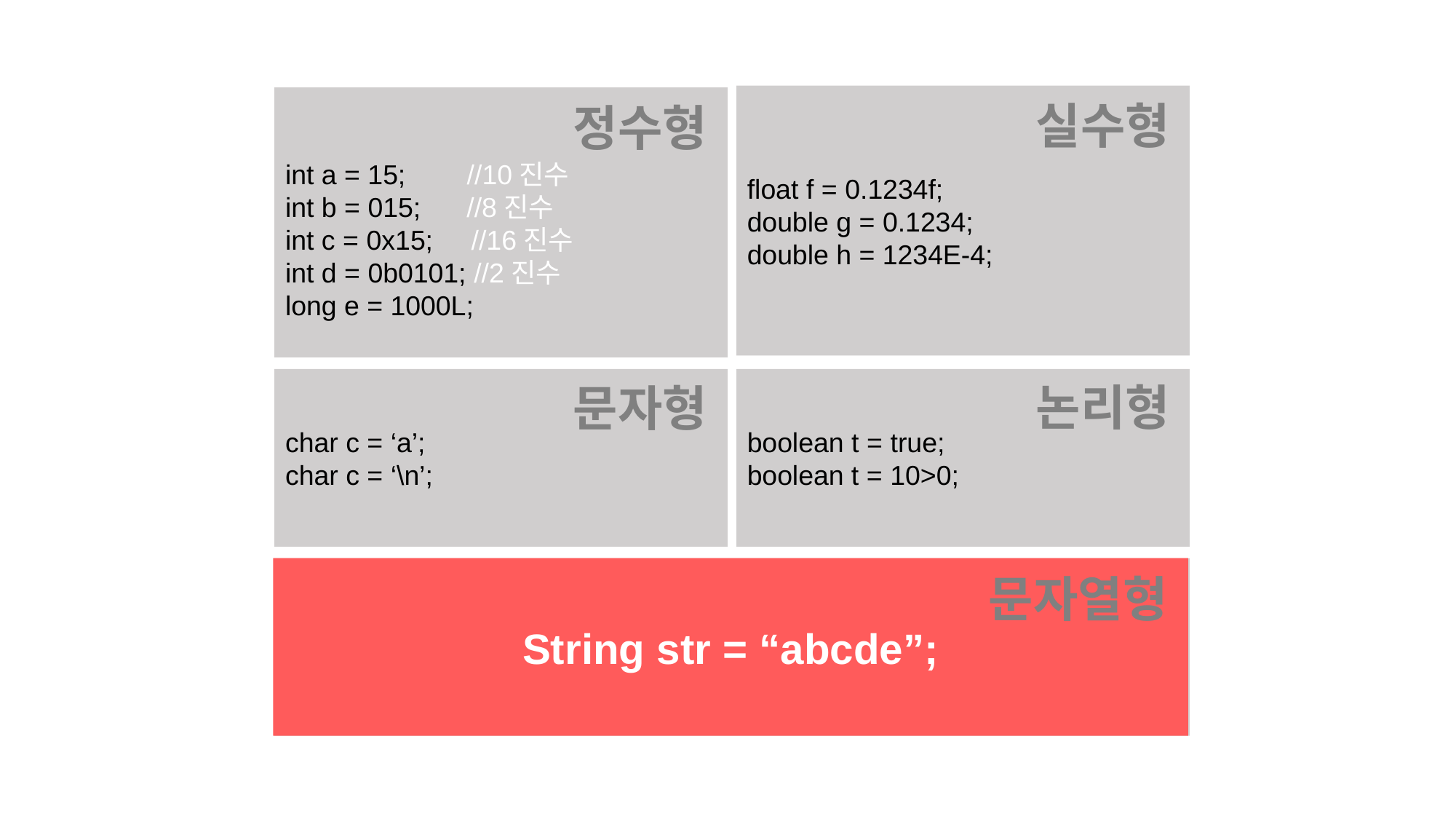

정수형
실수형
float f = 0.1234f;
double g = 0.1234;
double h = 1234E-4;

int a = 15;        //10진수
int b = 015;      //8진수
int c = 0x15;     //16진수
int d = 0b0101; //2진수
long e = 1000L;

문자형
# 논리형
char c = ‘a’;
char c = ‘\n’;
boolean t = true;
boolean t = 10>0;
String str = “abcde”;
String str = “abcde”;
문자열형